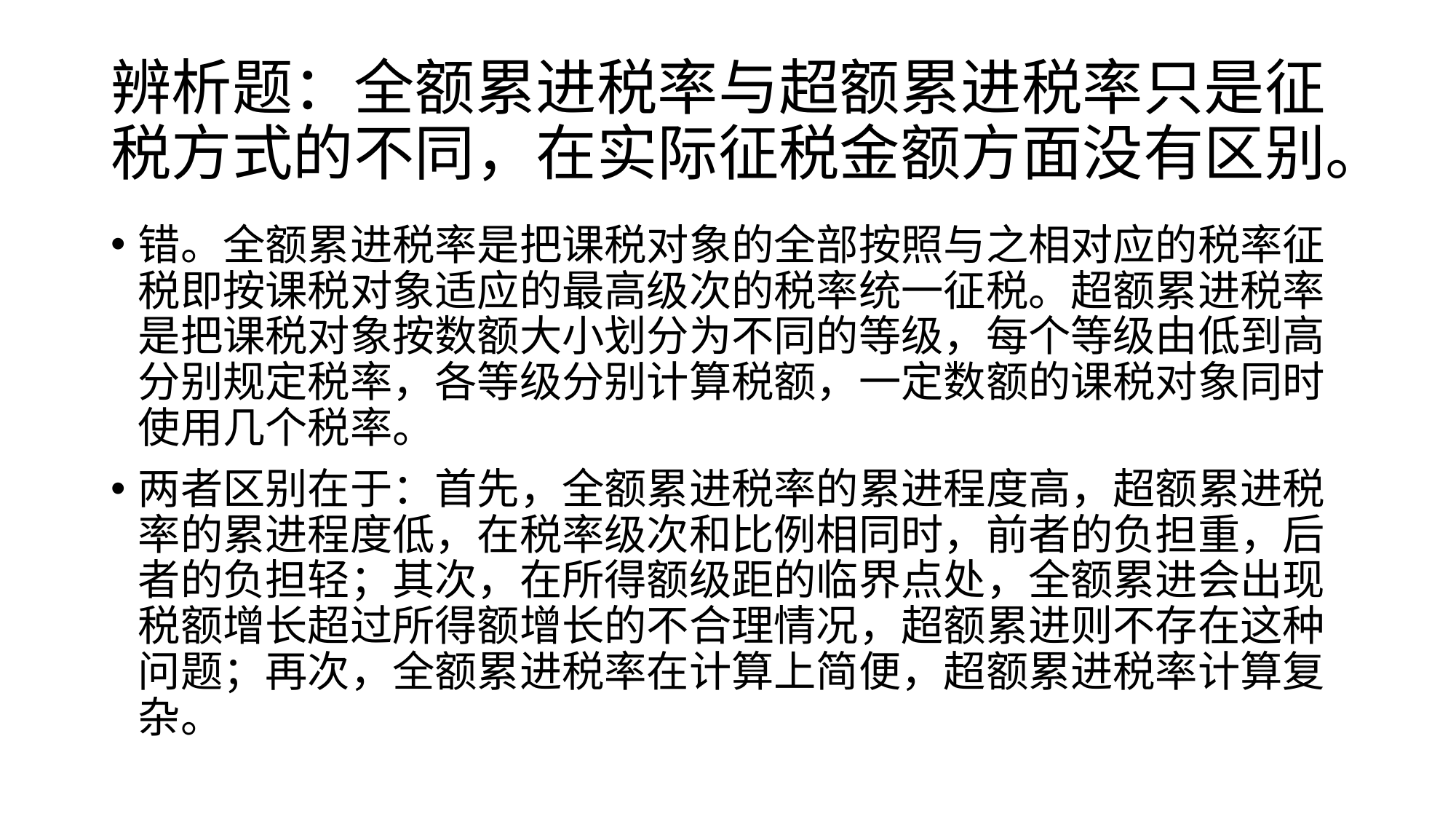

# 辨析题：全额累进税率与超额累进税率只是征税方式的不同，在实际征税金额方面没有区别。
错。全额累进税率是把课税对象的全部按照与之相对应的税率征税即按课税对象适应的最高级次的税率统一征税。超额累进税率是把课税对象按数额大小划分为不同的等级，每个等级由低到高分别规定税率，各等级分别计算税额，一定数额的课税对象同时使用几个税率。
两者区别在于：首先，全额累进税率的累进程度高，超额累进税率的累进程度低，在税率级次和比例相同时，前者的负担重，后者的负担轻；其次，在所得额级距的临界点处，全额累进会出现税额增长超过所得额增长的不合理情况，超额累进则不存在这种问题；再次，全额累进税率在计算上简便，超额累进税率计算复杂。